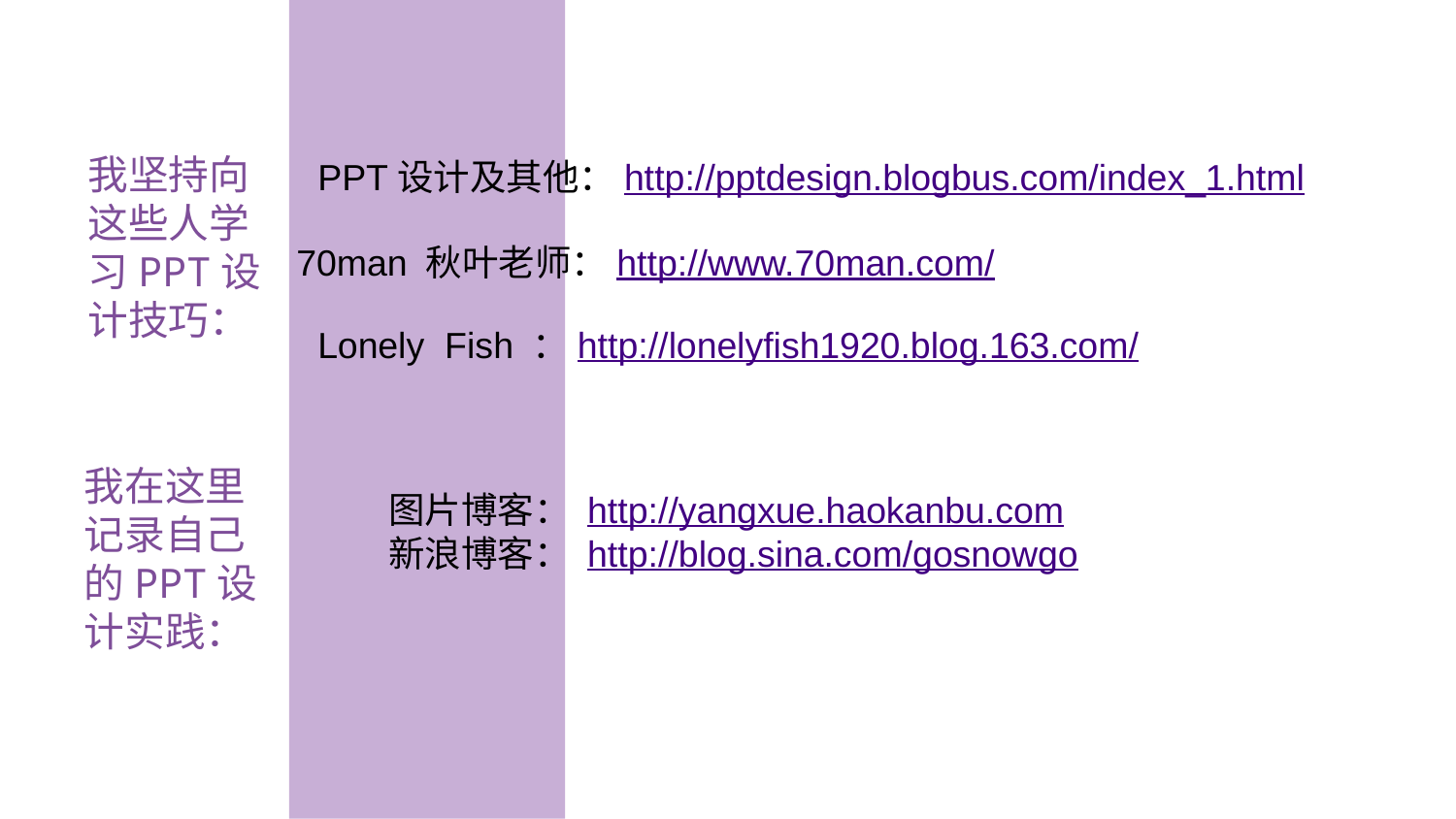

我坚持向
这些人学
习PPT设
计技巧：
PPT设计及其他：http://pptdesign.blogbus.com/index_1.html
70man 秋叶老师：http://www.70man.com/
Lonely  Fish ：http://lonelyfish1920.blog.163.com/
我在这里
记录自己
的PPT设
计实践：
图片博客： http://yangxue.haokanbu.com
新浪博客： http://blog.sina.com/gosnowgo